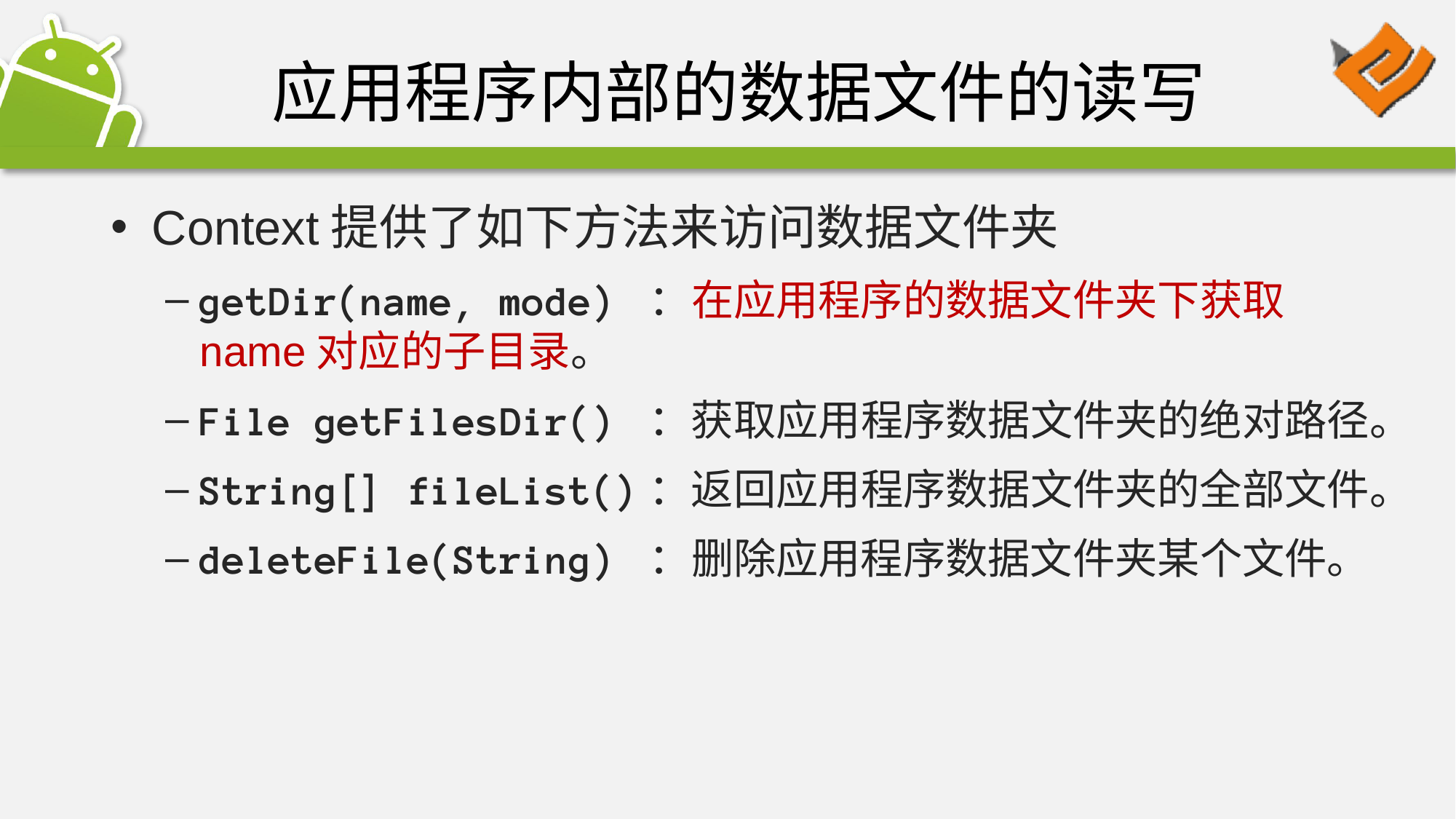

# 应用程序内部的数据文件的读写
Context提供了如下方法来访问数据文件夹
getDir(name, mode) ：在应用程序的数据文件夹下获取name对应的子目录。
File getFilesDir() ：获取应用程序数据文件夹的绝对路径。
String[] fileList()：返回应用程序数据文件夹的全部文件。
deleteFile(String) ：删除应用程序数据文件夹某个文件。